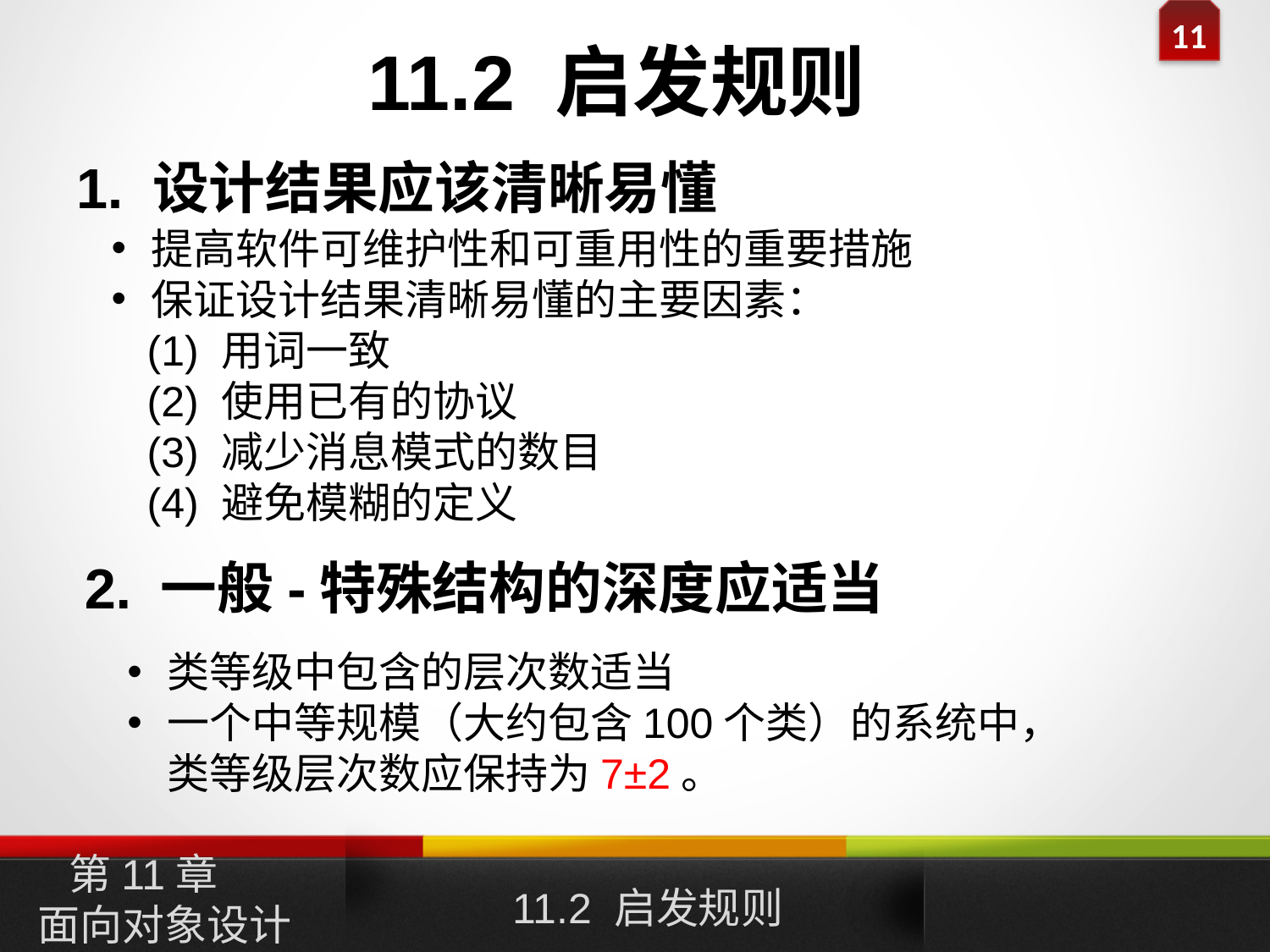

# 11.2 启发规则
1. 设计结果应该清晰易懂
提高软件可维护性和可重用性的重要措施
保证设计结果清晰易懂的主要因素：
   (1) 用词一致
   (2) 使用已有的协议
   (3) 减少消息模式的数目
   (4) 避免模糊的定义
2. 一般-特殊结构的深度应适当
类等级中包含的层次数适当
一个中等规模（大约包含100个类）的系统中，类等级层次数应保持为7±2。
11.2 启发规则